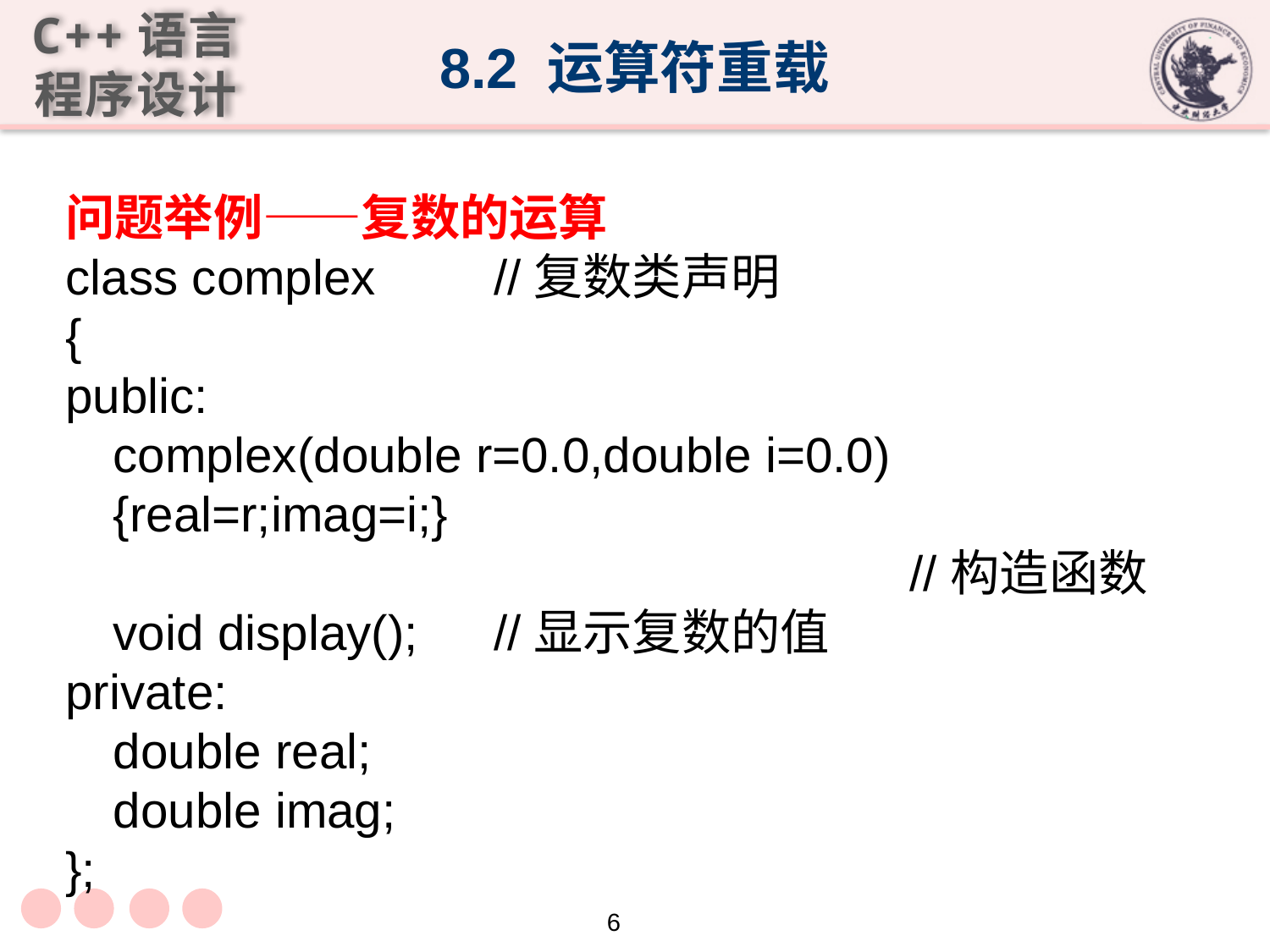

# 8.2 运算符重载
问题举例——复数的运算
class complex	//复数类声明
{
public:
	complex(double r=0.0,double i=0.0){real=r;imag=i;}
                                                          //构造函数
	void display();	//显示复数的值
private:
	double real;
	double imag;
};
6